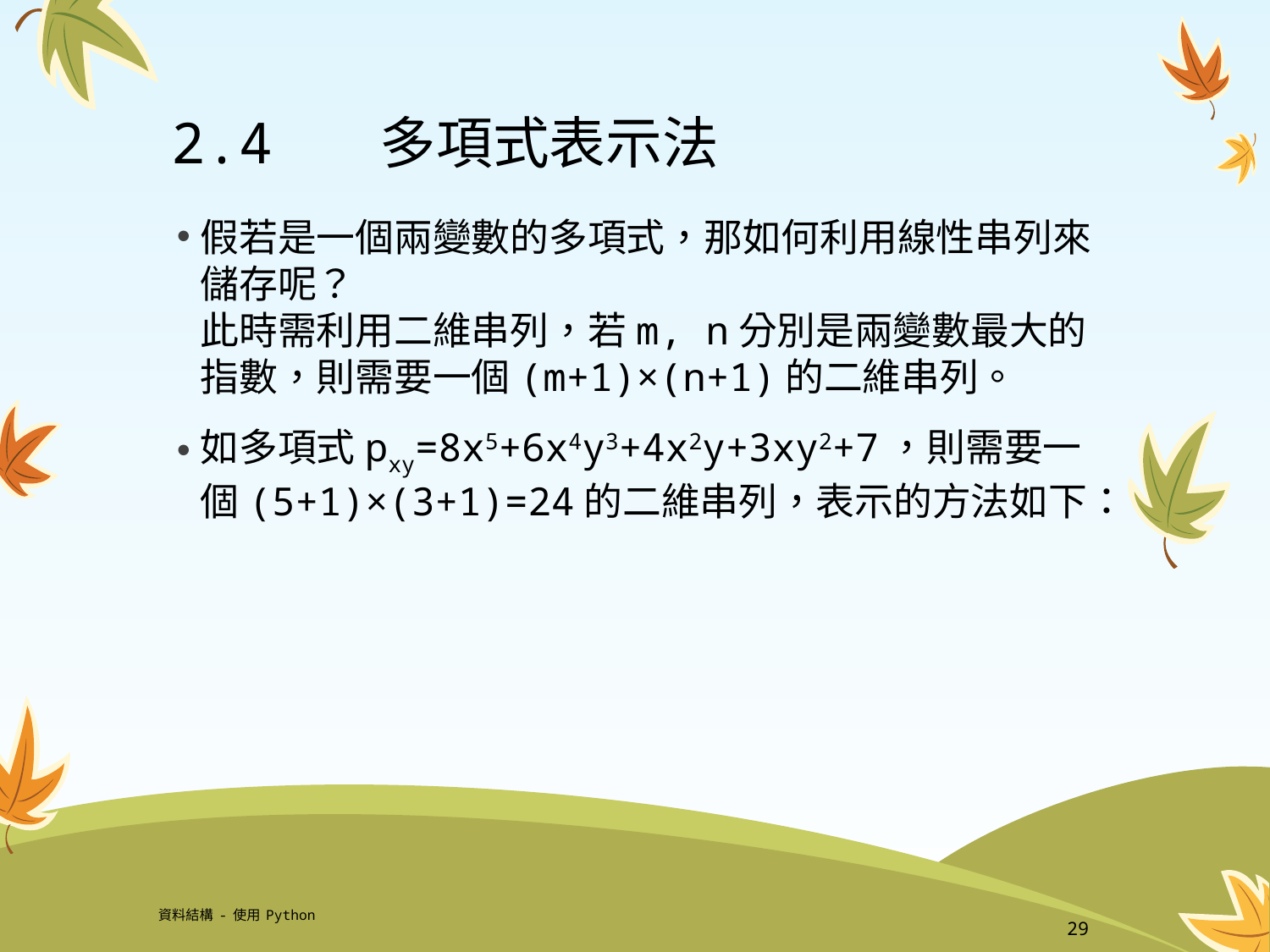

# 2.4	  多項式表示法
假若是一個兩變數的多項式，那如何利用線性串列來儲存呢？
此時需利用二維串列，若m, n分別是兩變數最大的指數，則需要一個(m+1)×(n+1)的二維串列。
如多項式pxy=8x5+6x4y3+4x2y+3xy2+7，則需要一個(5+1)×(3+1)=24的二維串列，表示的方法如下：
資料結構-使用Python
29